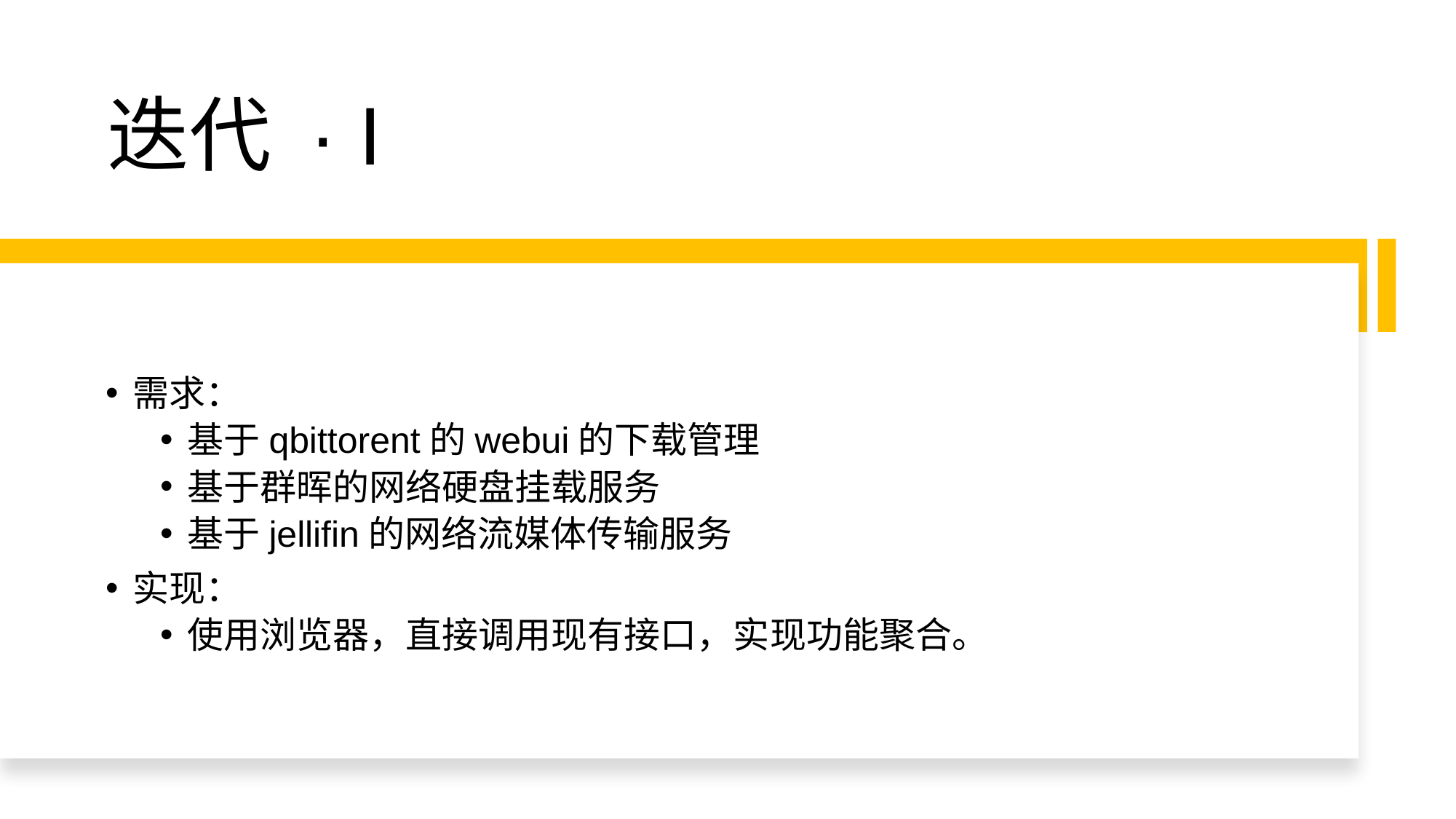

# 迭代 · I

需求：
基于qbittorent的webui的下载管理
基于群晖的网络硬盘挂载服务
基于jellifin的网络流媒体传输服务
实现：
使用浏览器，直接调用现有接口，实现功能聚合。